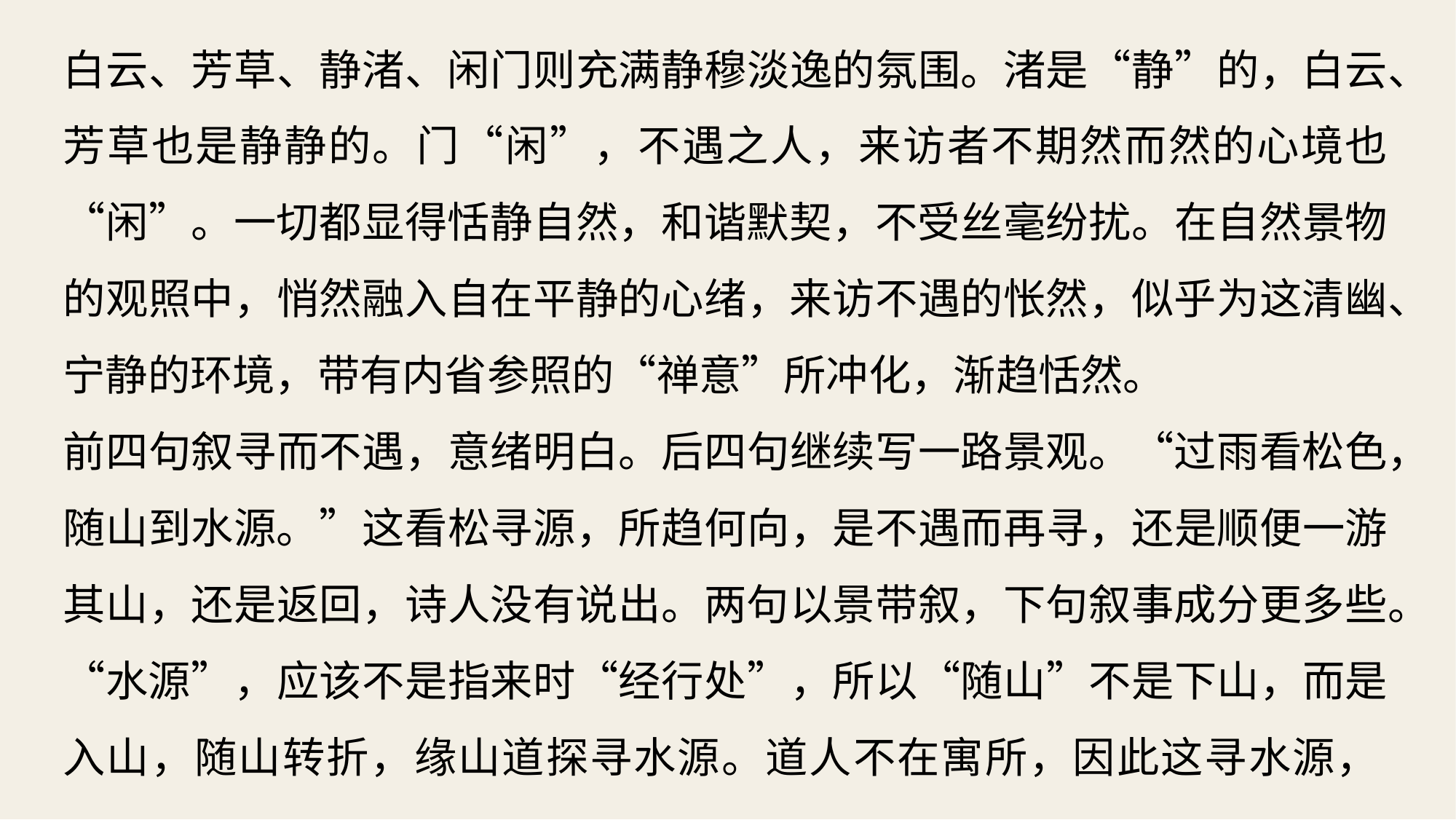

白云、芳草、静渚、闲门则充满静穆淡逸的氛围。渚是“静”的，白云、芳草也是静静的。门“闲”，不遇之人，来访者不期然而然的心境也“闲”。一切都显得恬静自然，和谐默契，不受丝毫纷扰。在自然景物的观照中，悄然融入自在平静的心绪，来访不遇的怅然，似乎为这清幽、宁静的环境，带有内省参照的“禅意”所冲化，渐趋恬然。
前四句叙寻而不遇，意绪明白。后四句继续写一路景观。“过雨看松色，随山到水源。”这看松寻源，所趋何向，是不遇而再寻，还是顺便一游其山，还是返回，诗人没有说出。两句以景带叙，下句叙事成分更多些。“水源”，应该不是指来时“经行处”，所以“随山”不是下山，而是入山，随山转折，缘山道探寻水源。道人不在寓所，因此这寻水源，